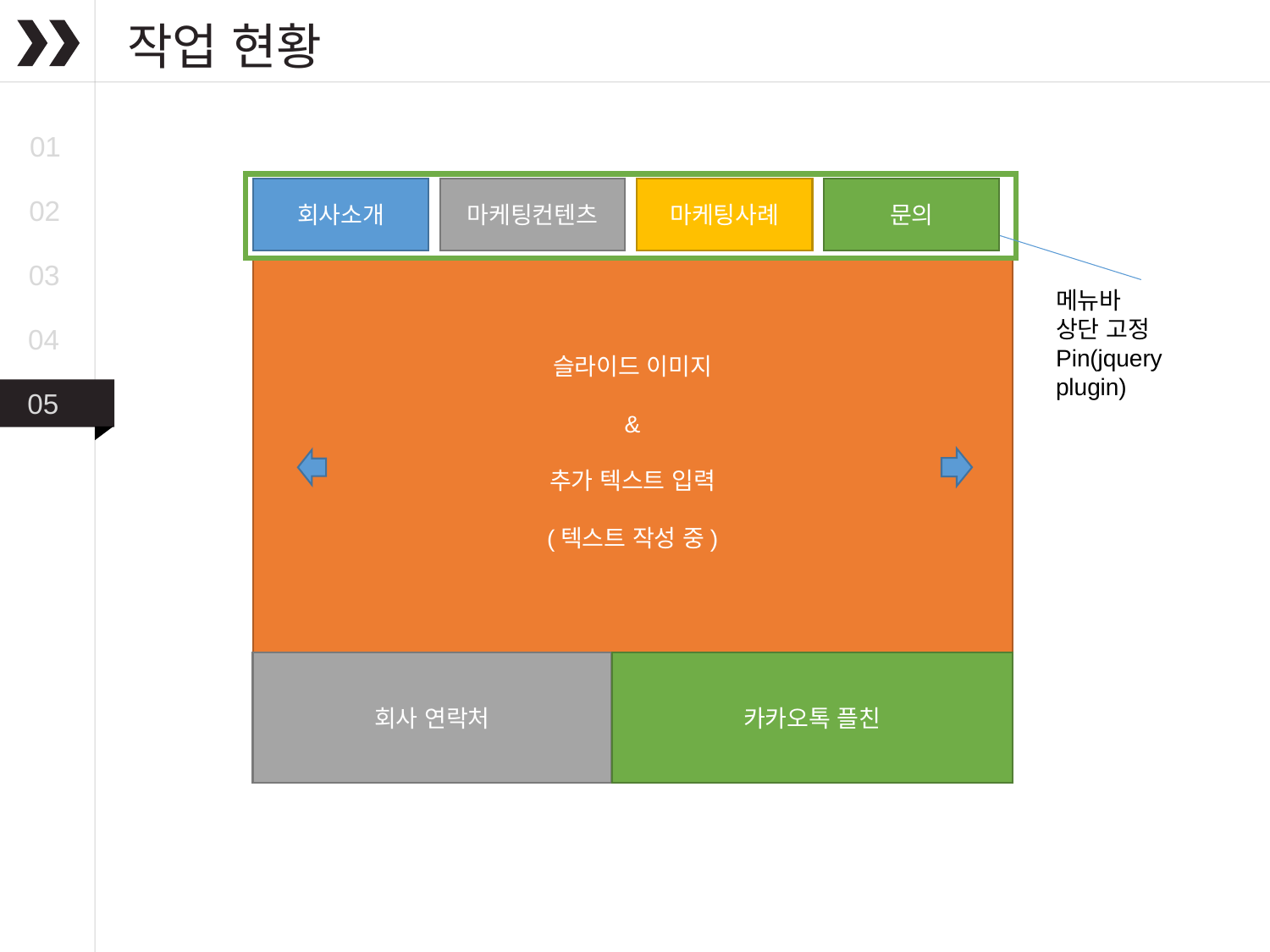

작업 현황

01

문의
마케팅컨텐츠
회사소개
마케팅사례
02
슬라이드 이미지

&

추가 텍스트 입력

(텍스트 작성 중)
03
메뉴바
상단 고정
Pin(jquery plugin)
04

05

회사 연락처
카카오톡 플친